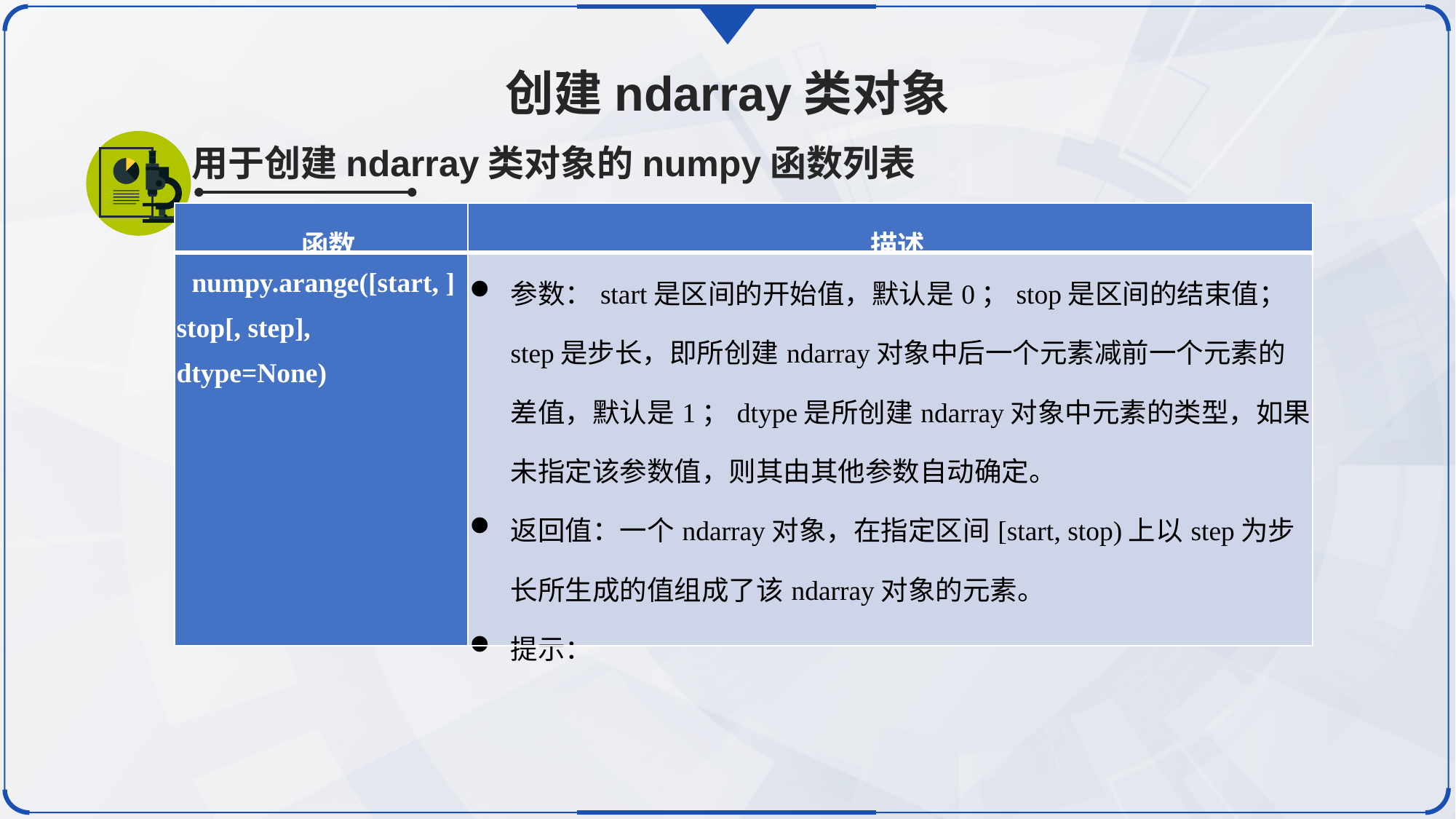

创建ndarray类对象

用于创建ndarray类对象的numpy函数列表
| 函数 | 描述 |
| --- | --- |
| numpy.arange([start, ] stop[, step], dtype=None) | 参数：start是区间的开始值，默认是0；stop是区间的结束值；step是步长，即所创建ndarray对象中后一个元素减前一个元素的差值，默认是1；dtype是所创建ndarray对象中元素的类型，如果未指定该参数值，则其由其他参数自动确定。 返回值：一个ndarray对象，在指定区间[start, stop)上以step为步长所生成的值组成了该ndarray对象的元素。 提示： |